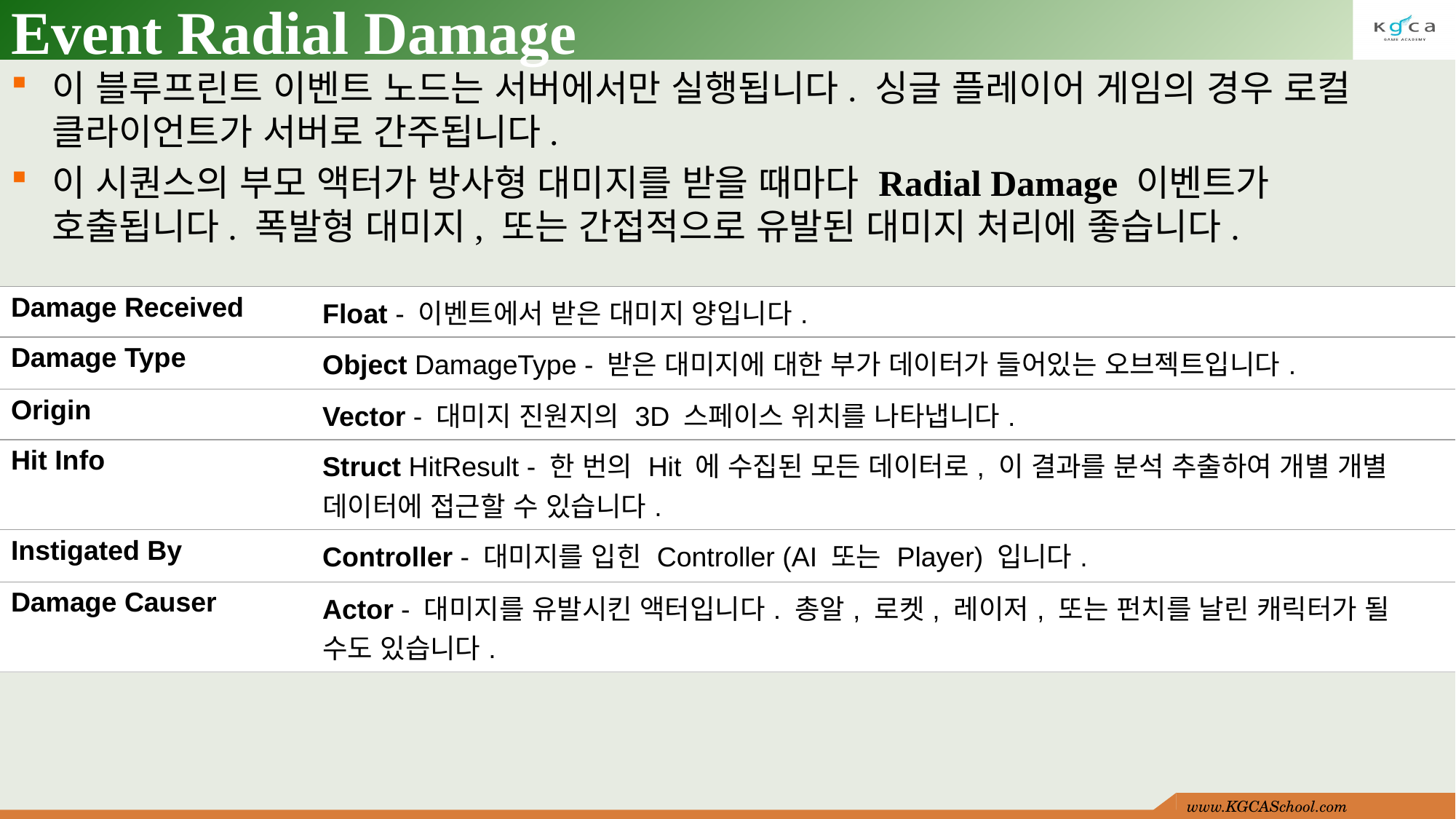

# Event Radial Damage
이 블루프린트 이벤트 노드는 서버에서만 실행됩니다. 싱글 플레이어 게임의 경우 로컬 클라이언트가 서버로 간주됩니다.
이 시퀀스의 부모 액터가 방사형 대미지를 받을 때마다 Radial Damage 이벤트가 호출됩니다. 폭발형 대미지, 또는 간접적으로 유발된 대미지 처리에 좋습니다.
| Damage Received | Float - 이벤트에서 받은 대미지 양입니다. |
| --- | --- |
| Damage Type | Object DamageType - 받은 대미지에 대한 부가 데이터가 들어있는 오브젝트입니다. |
| Origin | Vector - 대미지 진원지의 3D 스페이스 위치를 나타냅니다. |
| Hit Info | Struct HitResult - 한 번의 Hit 에 수집된 모든 데이터로, 이 결과를 분석 추출하여 개별 개별 데이터에 접근할 수 있습니다. |
| Instigated By | Controller - 대미지를 입힌 Controller (AI 또는 Player) 입니다. |
| Damage Causer | Actor - 대미지를 유발시킨 액터입니다. 총알, 로켓, 레이저, 또는 펀치를 날린 캐릭터가 될 수도 있습니다. |